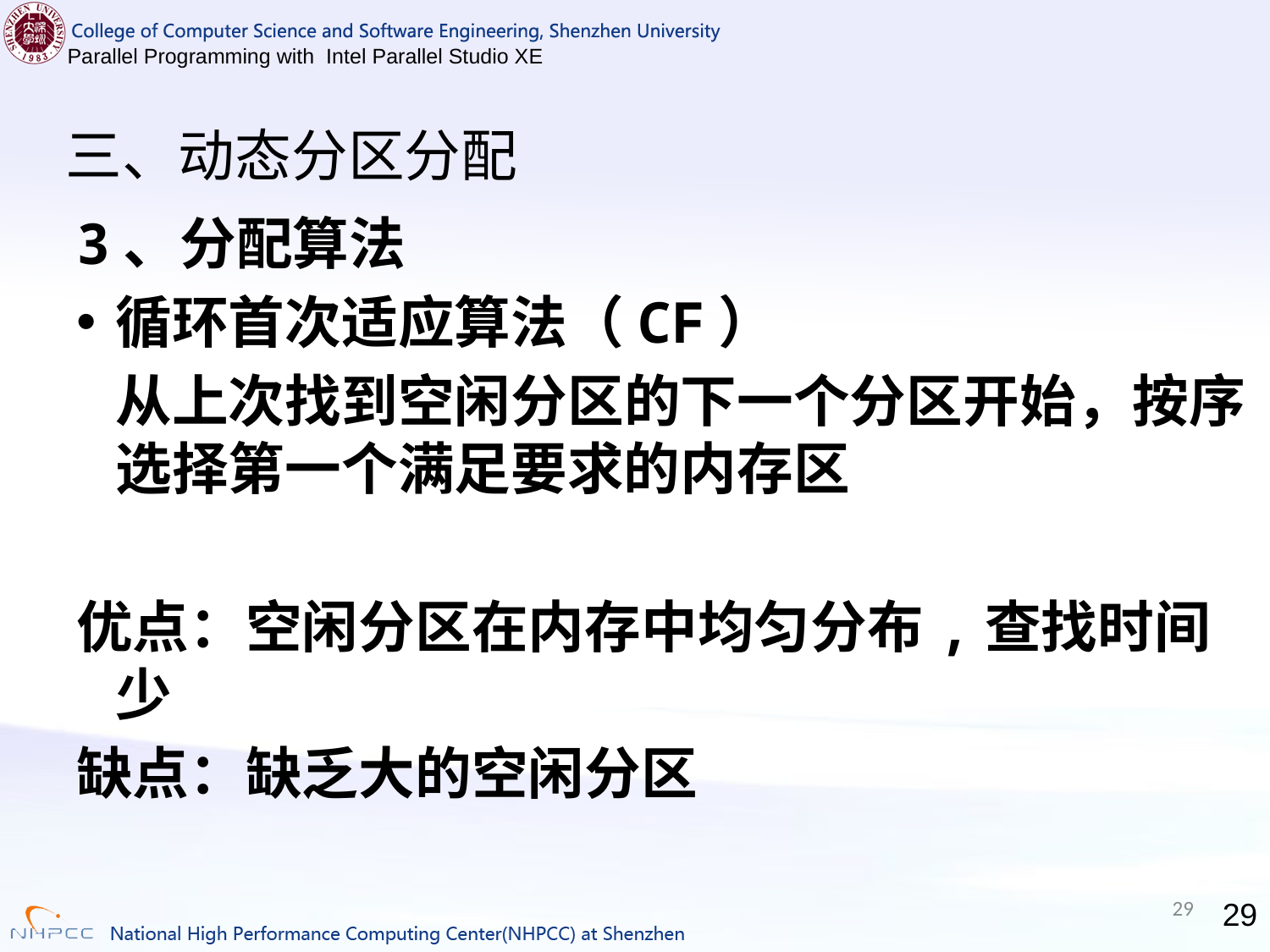

# 三、动态分区分配
3、分配算法
循环首次适应算法（CF）
  从上次找到空闲分区的下一个分区开始，按序选择第一个满足要求的内存区

优点：空闲分区在内存中均匀分布,查找时间少
缺点：缺乏大的空闲分区
29
29